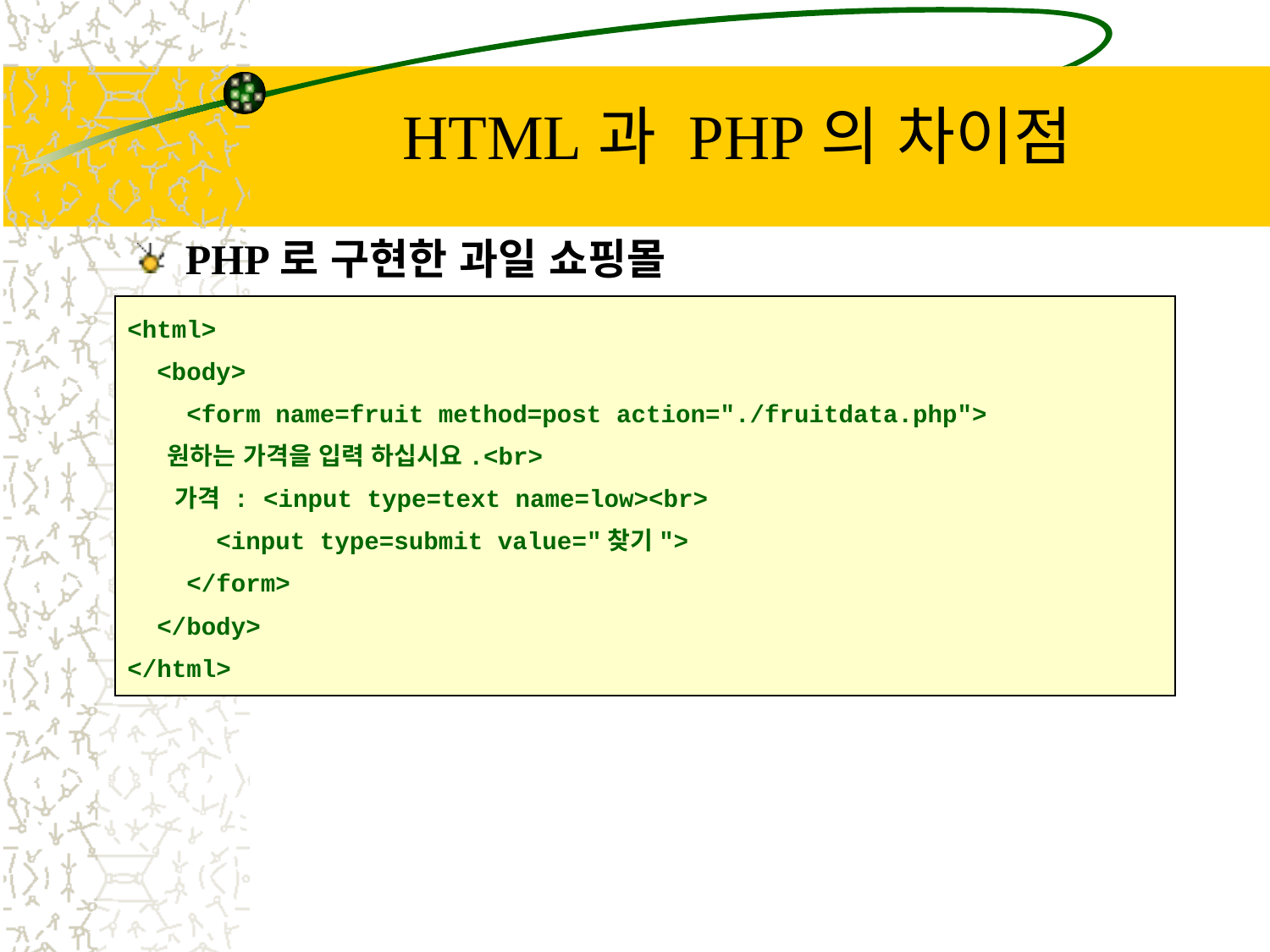

# HTML과 PHP의 차이점
PHP로 구현한 과일 쇼핑몰
<html>
  <body>
    <form name=fruit method=post action="./fruitdata.php">
      원하는 가격을 입력 하십시요.<br>
      가격 : <input type=text name=low><br>
      <input type=submit value="찾기">
    </form>
  </body>
</html>